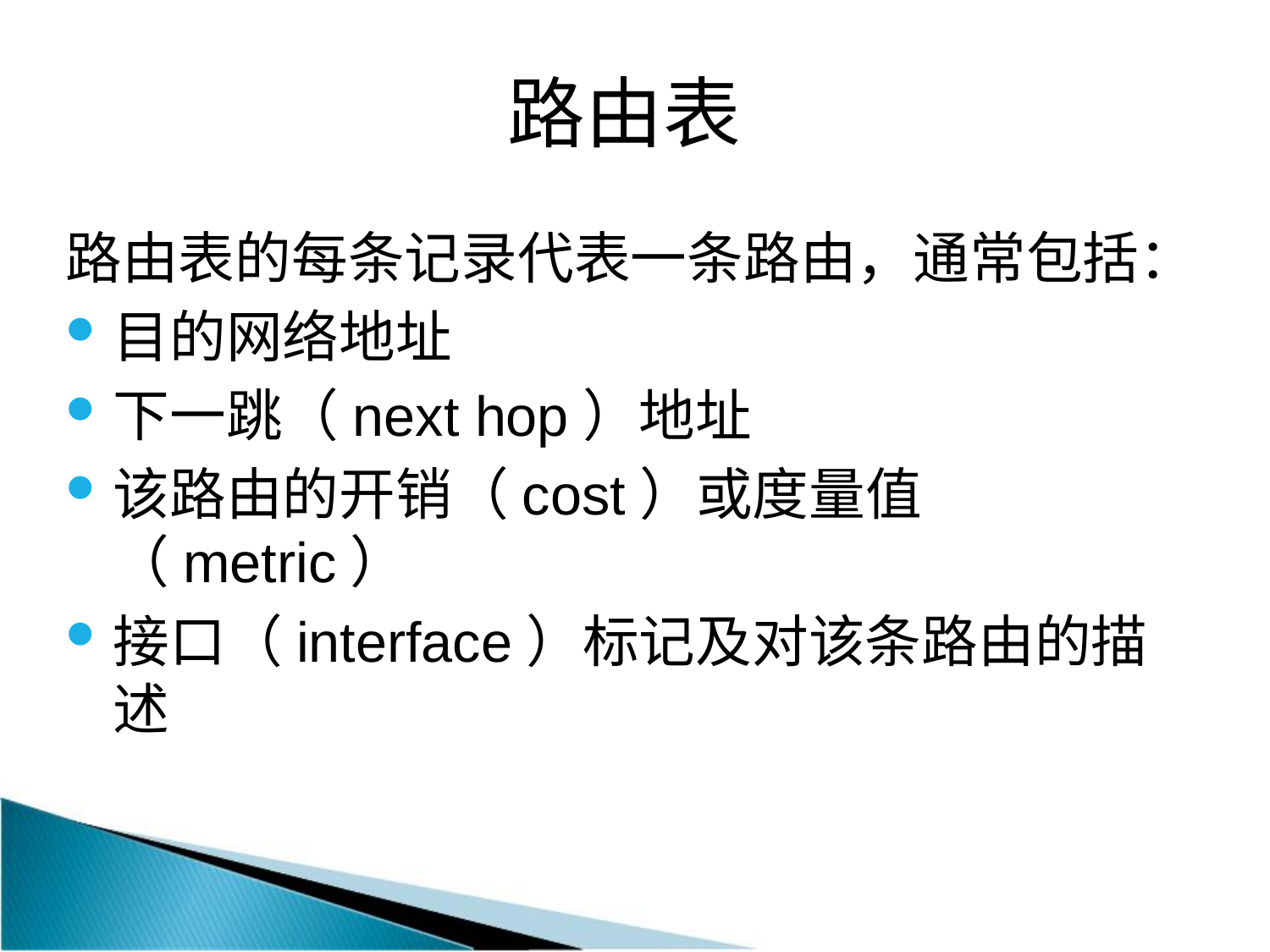

# 路由表
路由表的每条记录代表一条路由，通常包括：
目的网络地址
下一跳（next hop）地址
该路由的开销（cost）或度量值（metric）
接口（interface）标记及对该条路由的描述